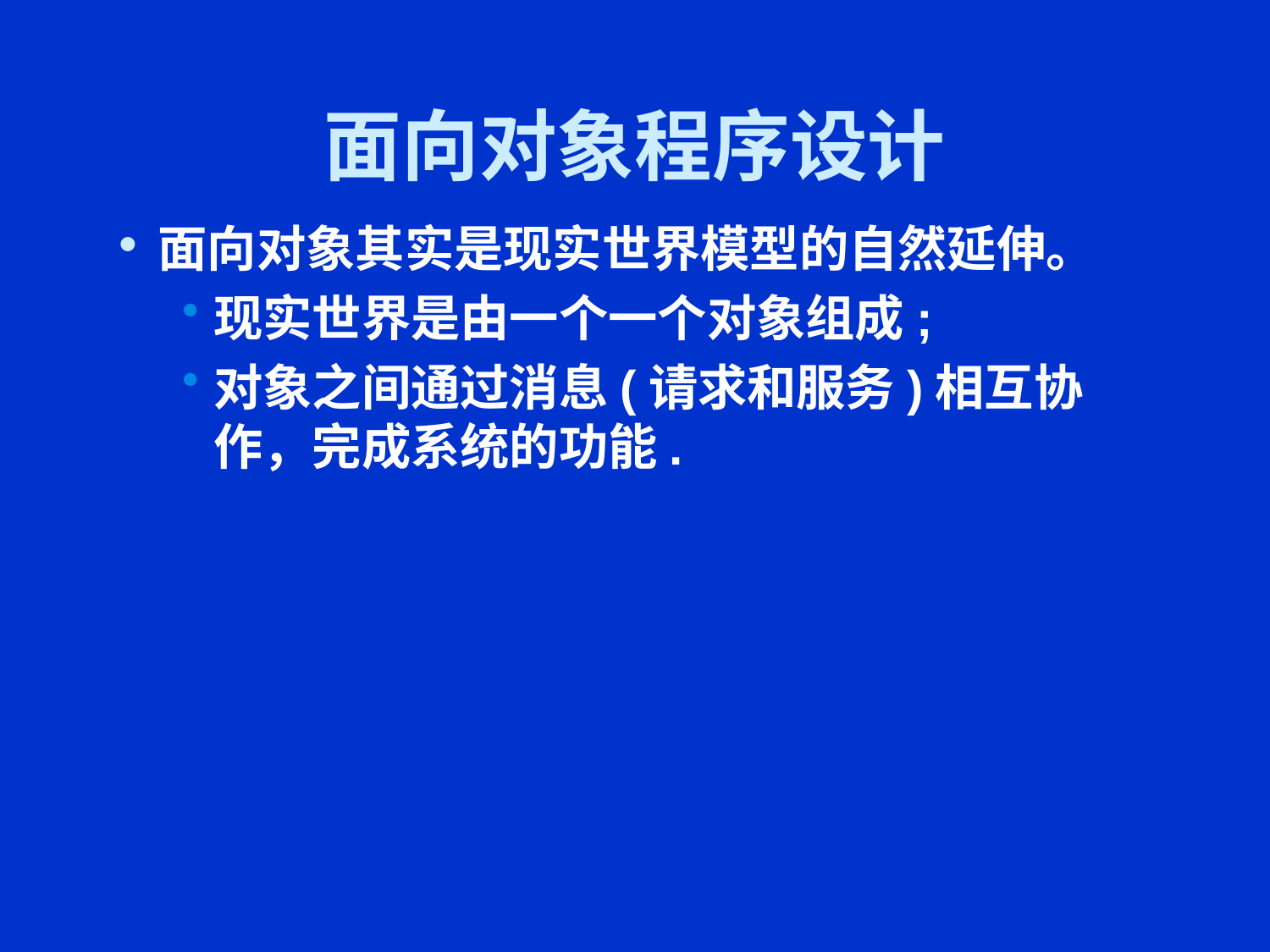

# 面向对象程序设计
面向对象其实是现实世界模型的自然延伸。
现实世界是由一个一个对象组成;
对象之间通过消息(请求和服务)相互协作，完成系统的功能.